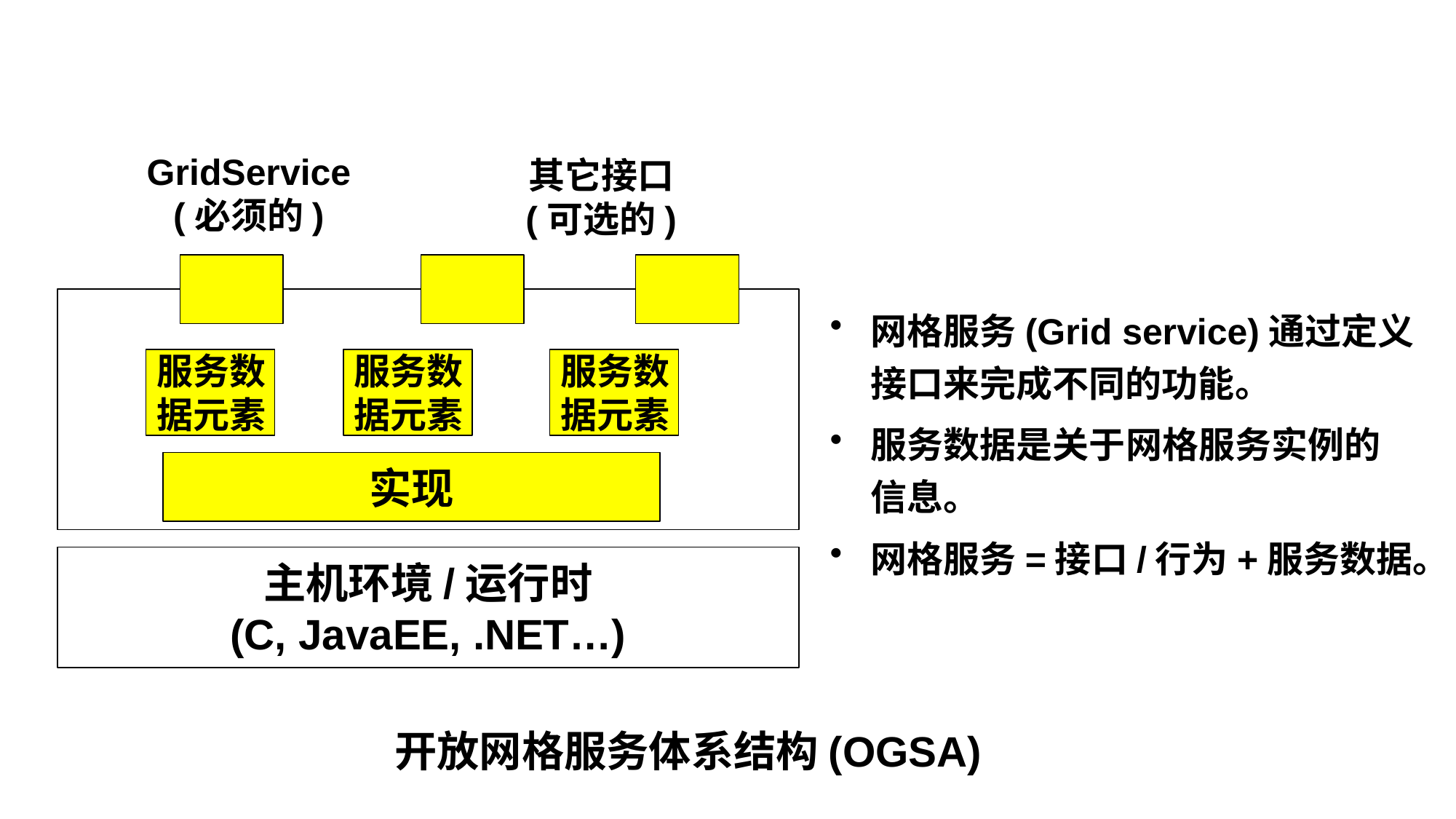

GridService
(必须的)
其它接口
(可选的)

网格服务(Grid service)通过定义接口来完成不同的功能。
服务数据是关于网格服务实例的信息。
网格服务=接口/行为+服务数据。
服务数
据元素
服务数
据元素
服务数
据元素
实现
主机环境/运行时
(C, JavaEE, .NET…)
开放网格服务体系结构(OGSA)